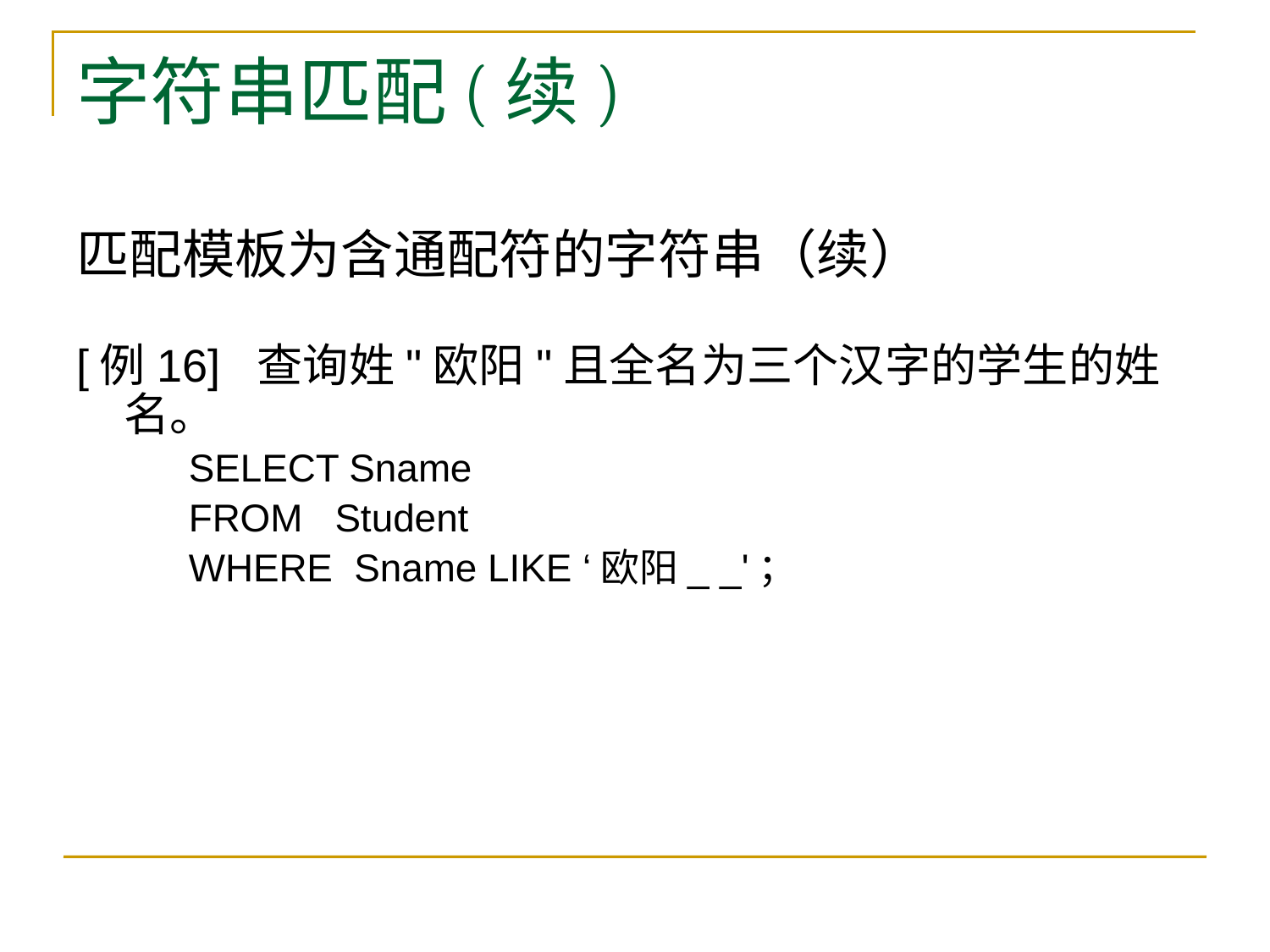

# 字符串匹配(续)
匹配模板为含通配符的字符串（续）

[例16]  查询姓"欧阳"且全名为三个汉字的学生的姓名。
      SELECT Sname
      FROM   Student
      WHERE  Sname LIKE ‘欧阳_ _'；